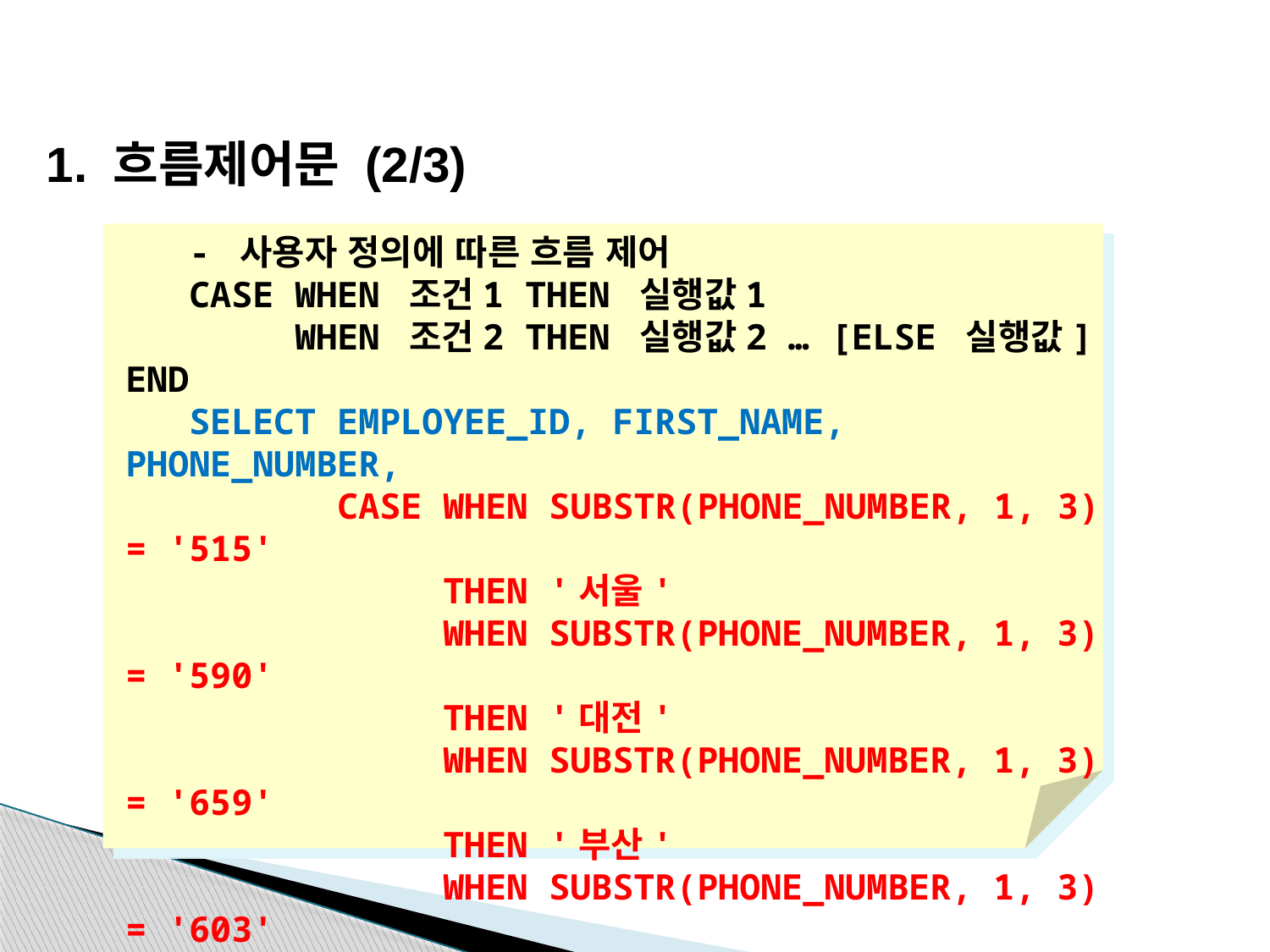

1. 흐름제어문 (2/3)
   - 사용자 정의에 따른 흐름 제어
   CASE WHEN 조건1 THEN 실행값1
        WHEN 조건2 THEN 실행값2 … [ELSE 실행값] END
   SELECT EMPLOYEE_ID, FIRST_NAME, PHONE_NUMBER,
          CASE WHEN SUBSTR(PHONE_NUMBER, 1, 3) = '515'
               THEN '서울'
               WHEN SUBSTR(PHONE_NUMBER, 1, 3) = '590'
               THEN '대전'
               WHEN SUBSTR(PHONE_NUMBER, 1, 3) = '659'
               THEN '부산'
               WHEN SUBSTR(PHONE_NUMBER, 1, 3) = '603'
               THEN '광주'
               ELSE '기타' END AS AREA
     FROM EMPLOYEES